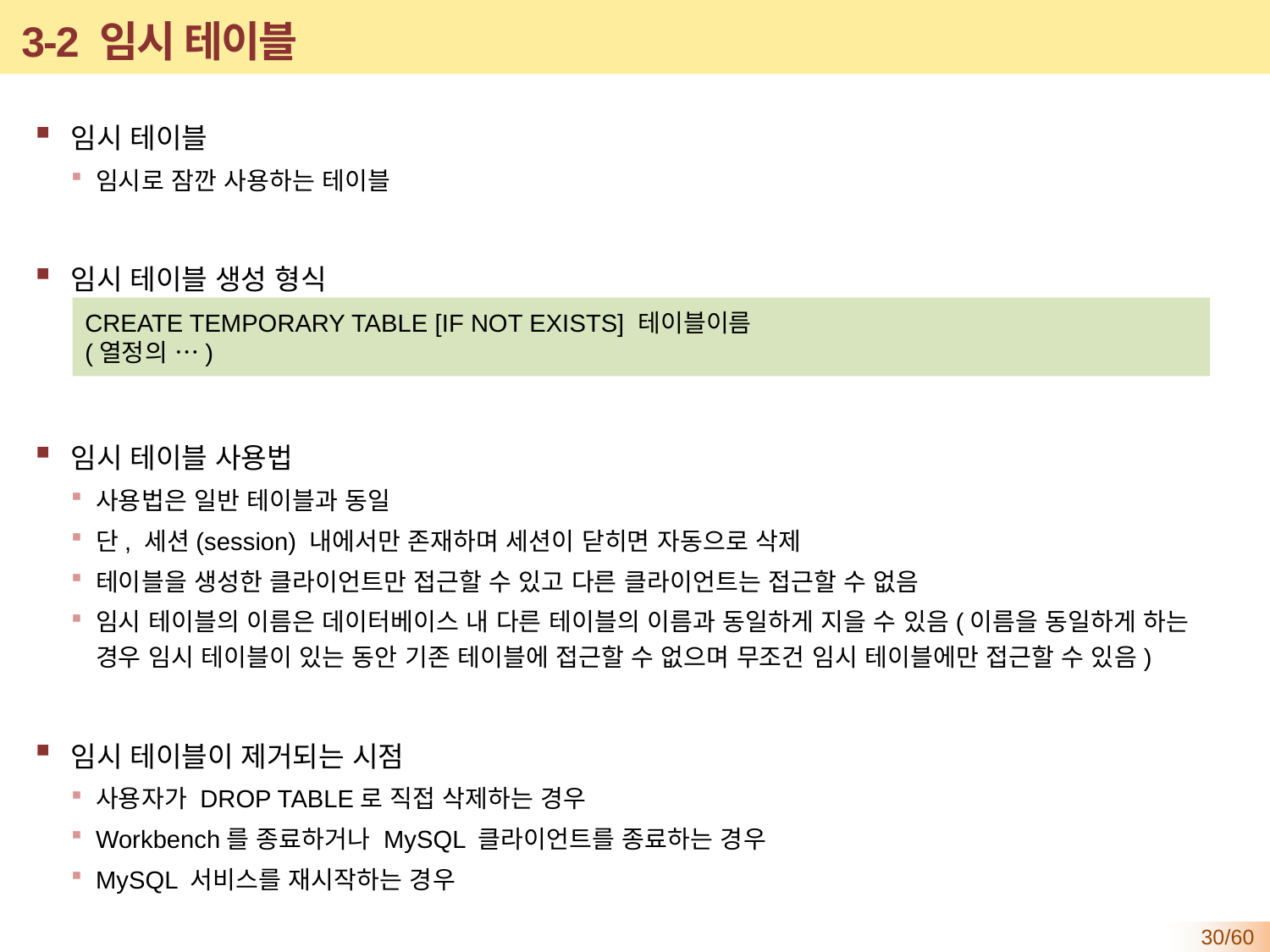

# 3-2 임시 테이블
임시 테이블
임시로 잠깐 사용하는 테이블

임시 테이블 생성 형식

임시 테이블 사용법
사용법은 일반 테이블과 동일
단, 세션(session) 내에서만 존재하며 세션이 닫히면 자동으로 삭제
테이블을 생성한 클라이언트만 접근할 수 있고 다른 클라이언트는 접근할 수 없음
임시 테이블의 이름은 데이터베이스 내 다른 테이블의 이름과 동일하게 지을 수 있음(이름을 동일하게 하는 경우 임시 테이블이 있는 동안 기존 테이블에 접근할 수 없으며 무조건 임시 테이블에만 접근할 수 있음)

임시 테이블이 제거되는 시점
사용자가 DROP TABLE로 직접 삭제하는 경우
Workbench를 종료하거나 MySQL 클라이언트를 종료하는 경우
MySQL 서비스를 재시작하는 경우

CREATE TEMPORARY TABLE [IF NOT EXISTS] 테이블이름
(열정의 …)